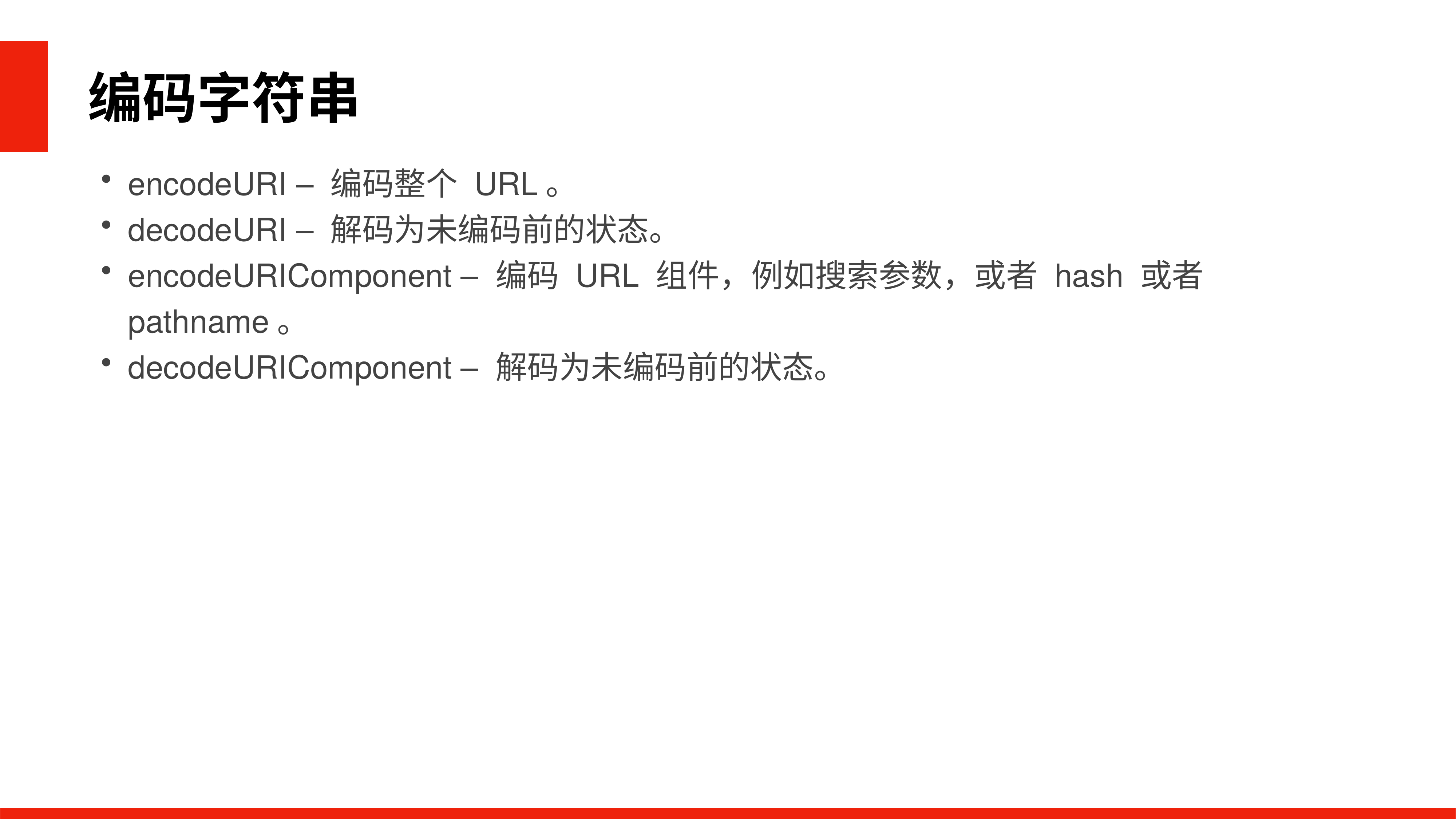

编码字符串
encodeURI – 编码整个 URL。
decodeURI – 解码为未编码前的状态。
encodeURIComponent – 编码 URL 组件，例如搜索参数，或者 hash 或者 pathname。
decodeURIComponent – 解码为未编码前的状态。
12